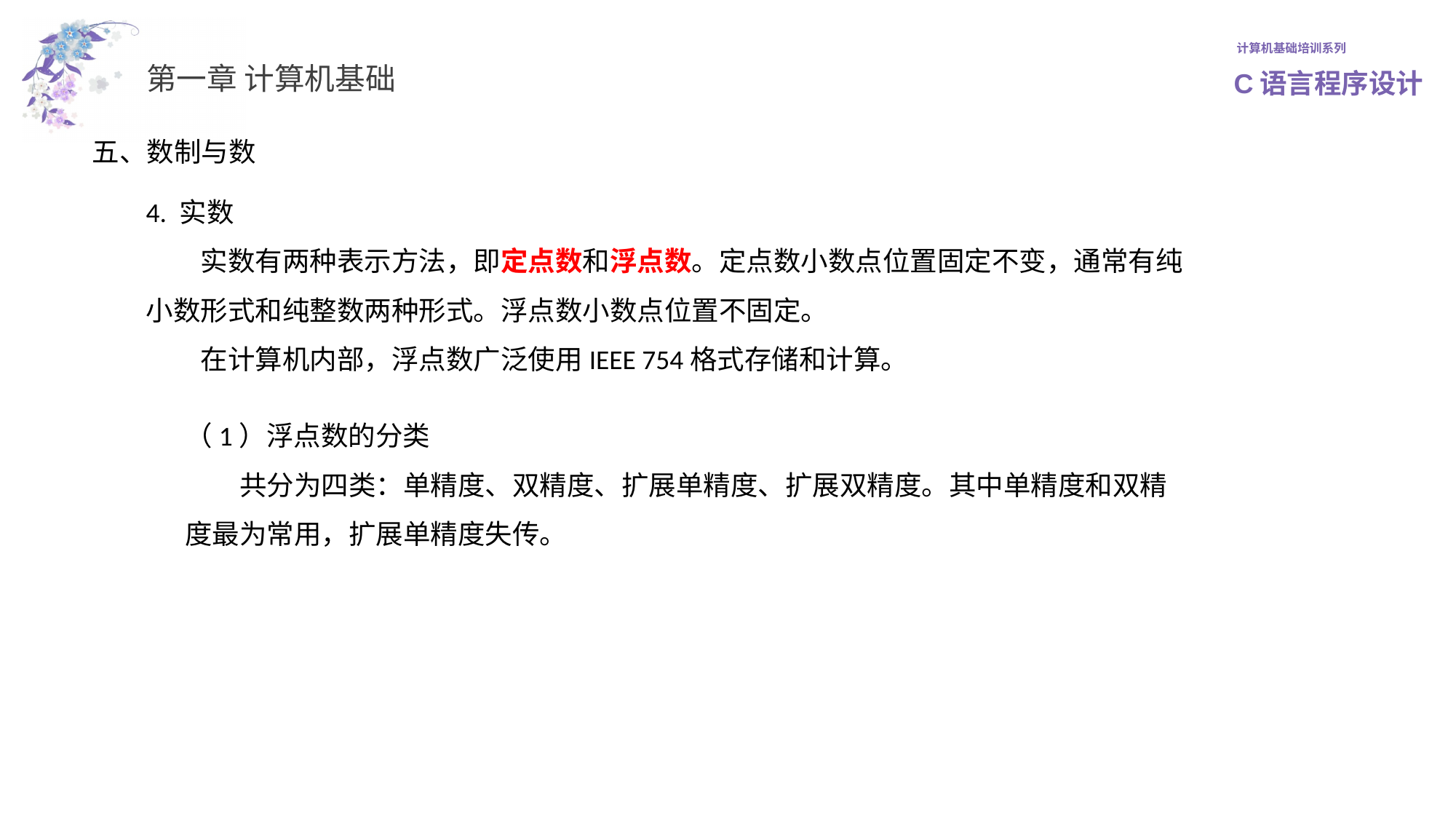

# 第一章 计算机基础
五、数制与数
4. 实数
实数有两种表示方法，即定点数和浮点数。定点数小数点位置固定不变，通常有纯小数形式和纯整数两种形式。浮点数小数点位置不固定。
在计算机内部，浮点数广泛使用IEEE 754格式存储和计算。
（1）浮点数的分类
共分为四类：单精度、双精度、扩展单精度、扩展双精度。其中单精度和双精度最为常用，扩展单精度失传。